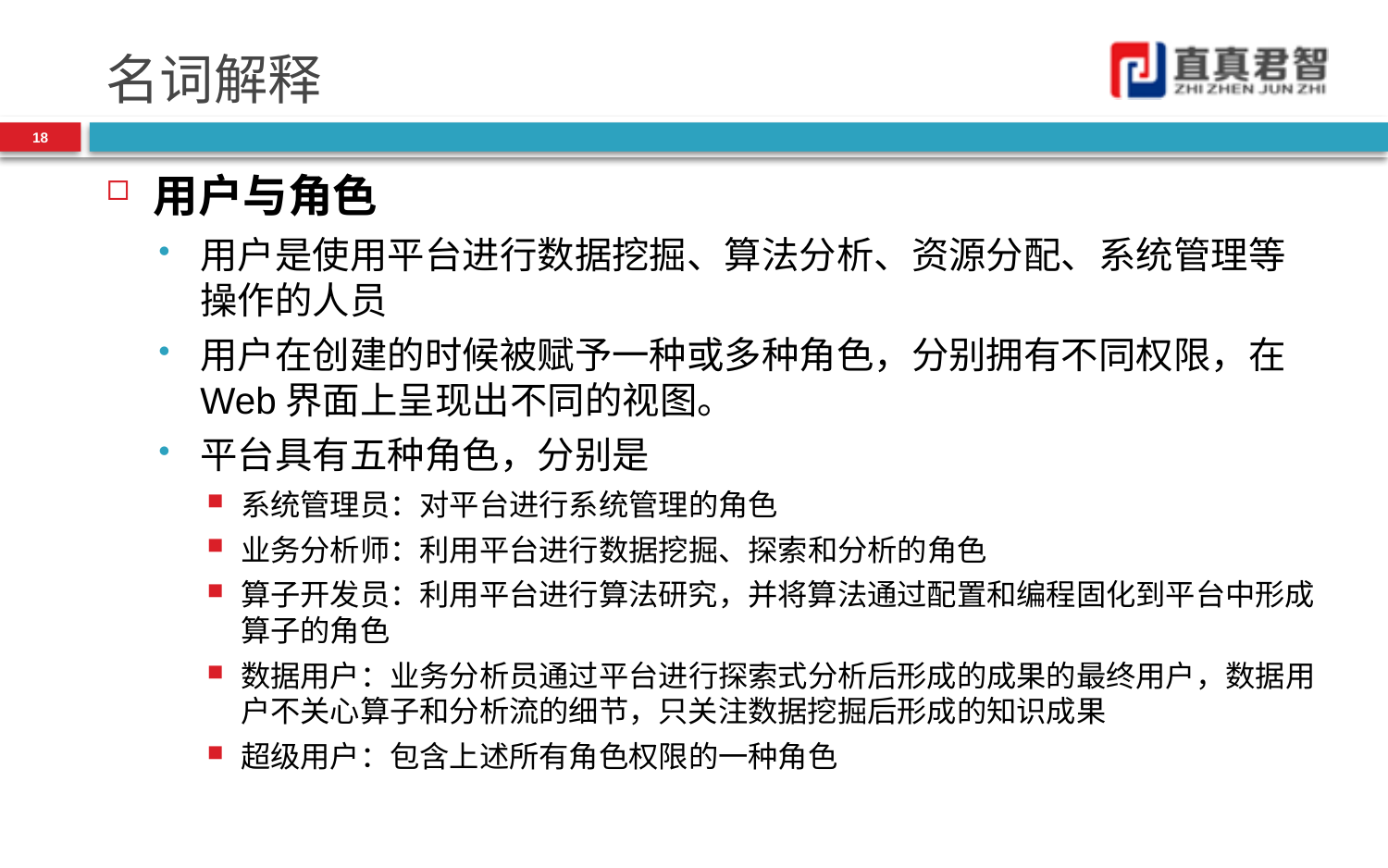

# 名词解释
18
用户与角色
用户是使用平台进行数据挖掘、算法分析、资源分配、系统管理等操作的人员
用户在创建的时候被赋予一种或多种角色，分别拥有不同权限，在Web界面上呈现出不同的视图。
平台具有五种角色，分别是
系统管理员：对平台进行系统管理的角色
业务分析师：利用平台进行数据挖掘、探索和分析的角色
算子开发员：利用平台进行算法研究，并将算法通过配置和编程固化到平台中形成算子的角色
数据用户：业务分析员通过平台进行探索式分析后形成的成果的最终用户，数据用户不关心算子和分析流的细节，只关注数据挖掘后形成的知识成果
超级用户：包含上述所有角色权限的一种角色